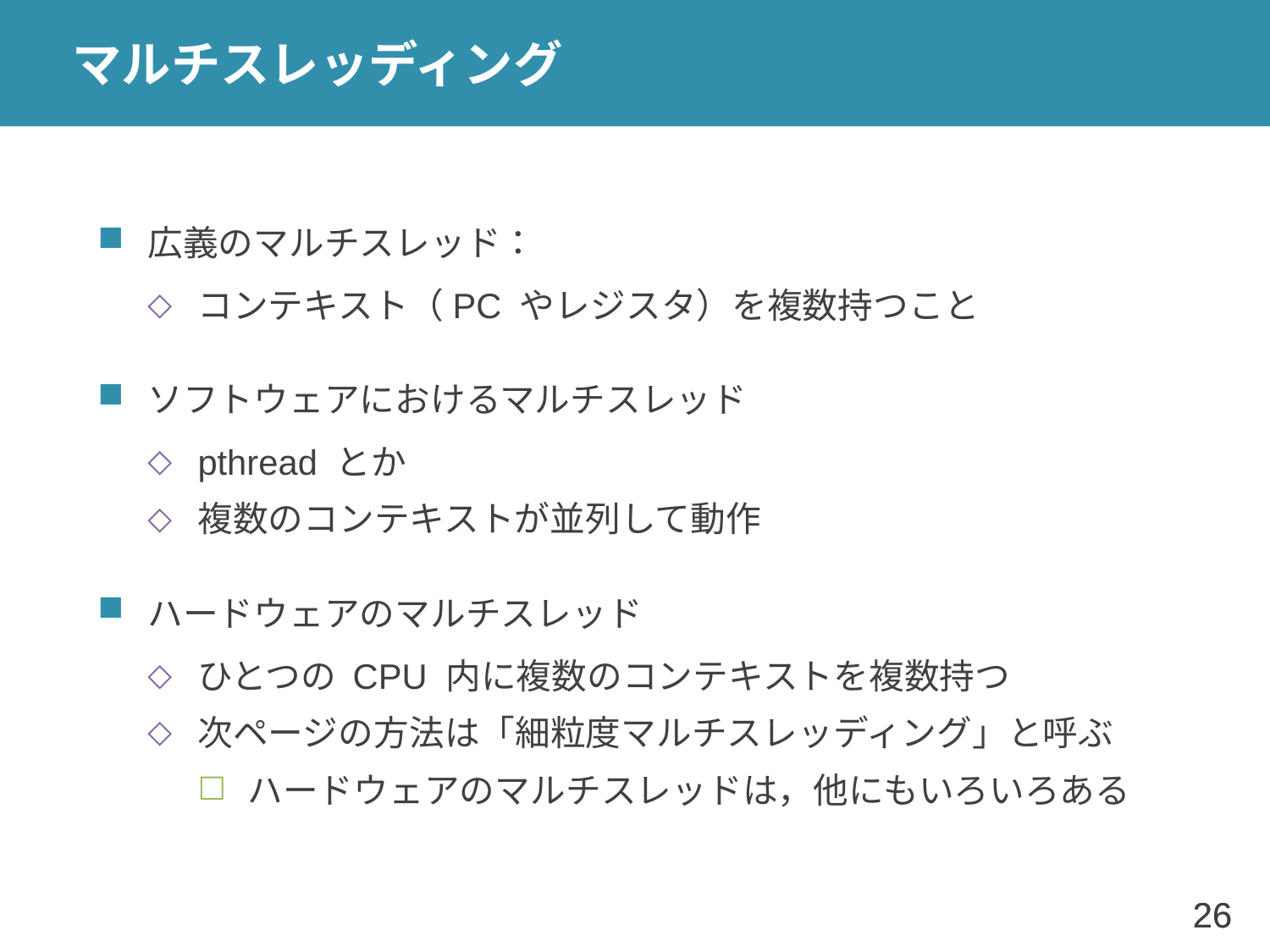

# マルチスレッディング
広義のマルチスレッド：
コンテキスト（PC やレジスタ）を複数持つこと
ソフトウェアにおけるマルチスレッド
pthread とか
複数のコンテキストが並列して動作
ハードウェアのマルチスレッド
ひとつの CPU 内に複数のコンテキストを複数持つ
次ページの方法は「細粒度マルチスレッディング」と呼ぶ
ハードウェアのマルチスレッドは，他にもいろいろある